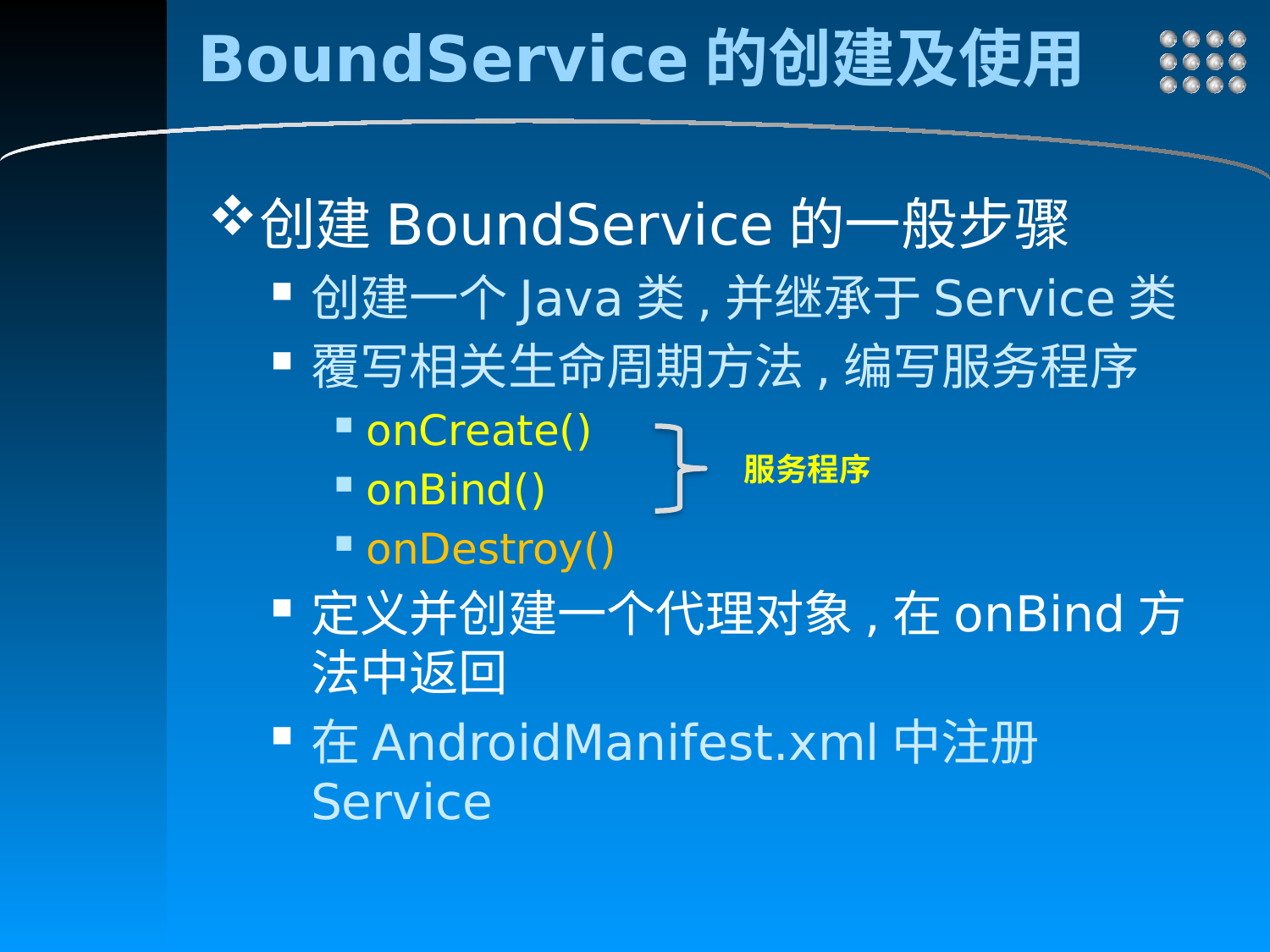

# BoundService的创建及使用
创建BoundService的一般步骤
创建一个Java类,并继承于Service类
覆写相关生命周期方法,编写服务程序
onCreate()
onBind()
onDestroy()
定义并创建一个代理对象,在onBind方法中返回
在AndroidManifest.xml中注册Service

服务程序